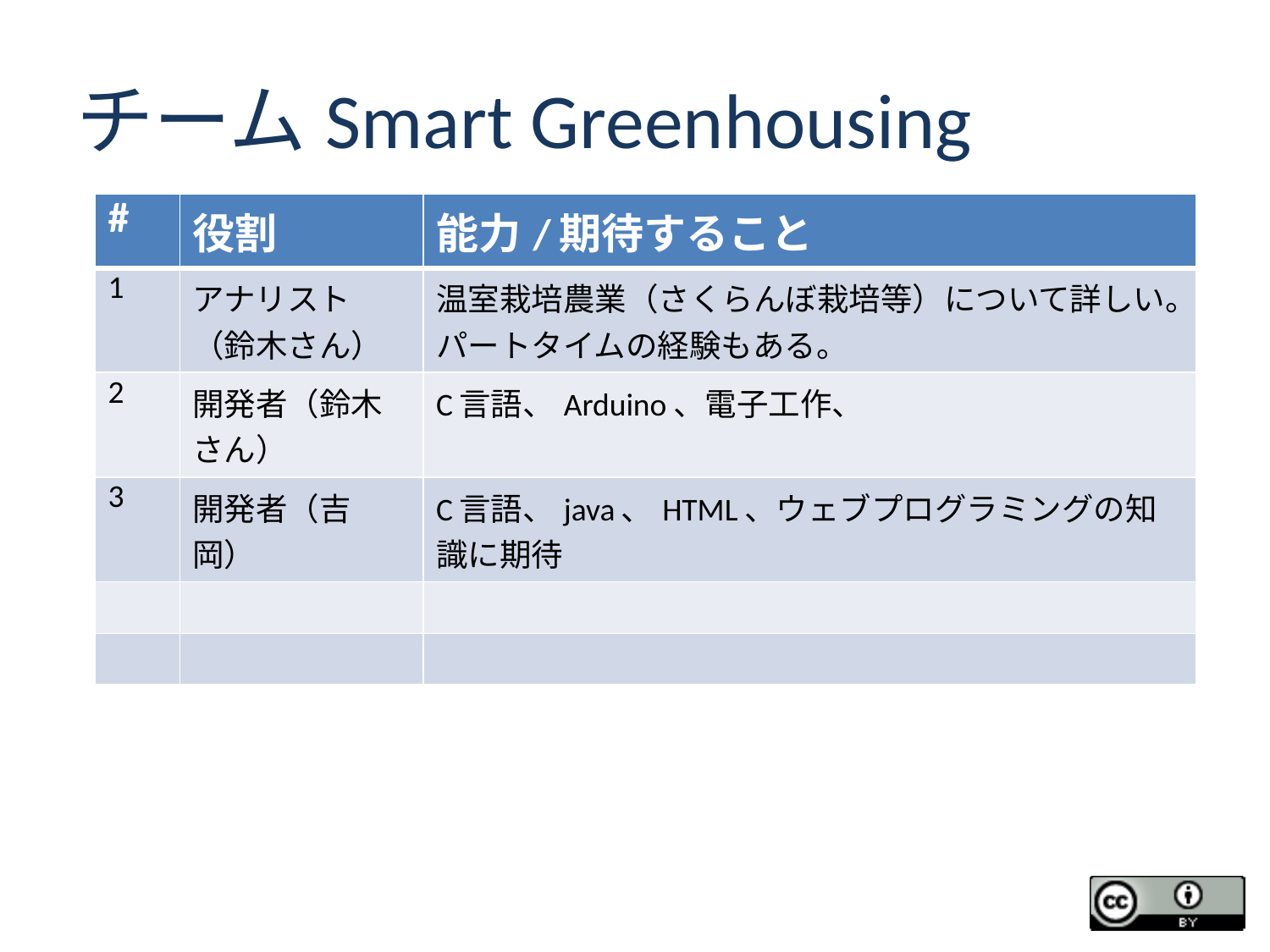

# チームSmart Greenhousing
| # | 役割 | 能力/期待すること |
| --- | --- | --- |
| 1 | アナリスト（鈴木さん） | 温室栽培農業（さくらんぼ栽培等）について詳しい。パートタイムの経験もある。 |
| 2 | 開発者（鈴木さん） | C言語、Arduino、電子工作、 |
| 3 | 開発者（吉岡） | C言語、java、HTML、ウェブプログラミングの知識に期待 |
|  |  |  |
|  |  |  |